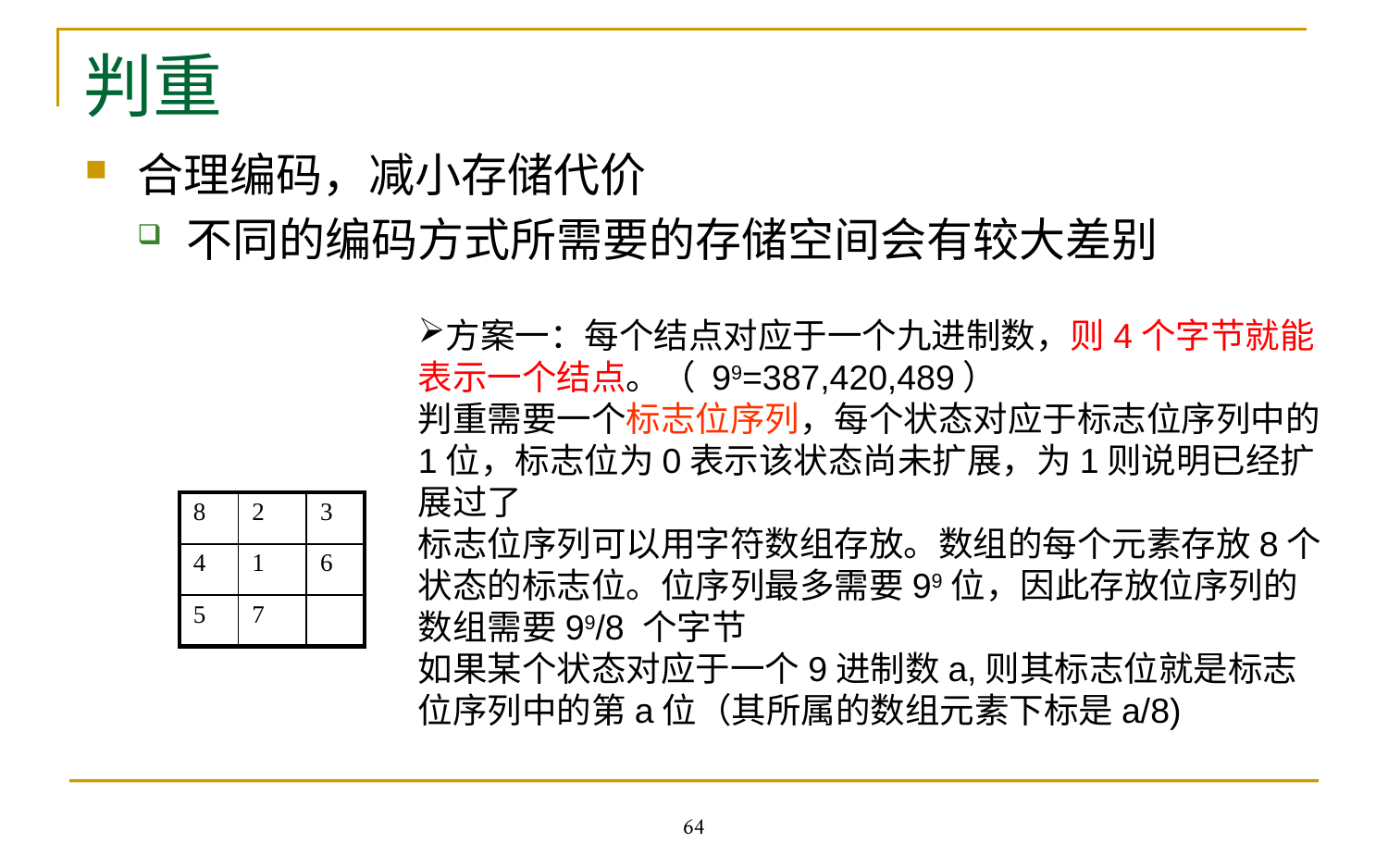

# 判重
合理编码，减小存储代价
不同的编码方式所需要的存储空间会有较大差别

方案一：每个结点对应于一个九进制数，则4个字节就能表示一个结点。（ 99=387,420,489）
判重需要一个标志位序列，每个状态对应于标志位序列中的1位，标志位为0表示该状态尚未扩展，为1则说明已经扩展过了
标志位序列可以用字符数组存放。数组的每个元素存放8个状态的标志位。位序列最多需要99位，因此存放位序列的数组需要99/8 个字节
如果某个状态对应于一个9进制数a,则其标志位就是标志位序列中的第a位（其所属的数组元素下标是a/8)
| 8 | 2 | 3 |
| --- | --- | --- |
| 4 | 1 | 6 |
| 5 | 7 |  |
64